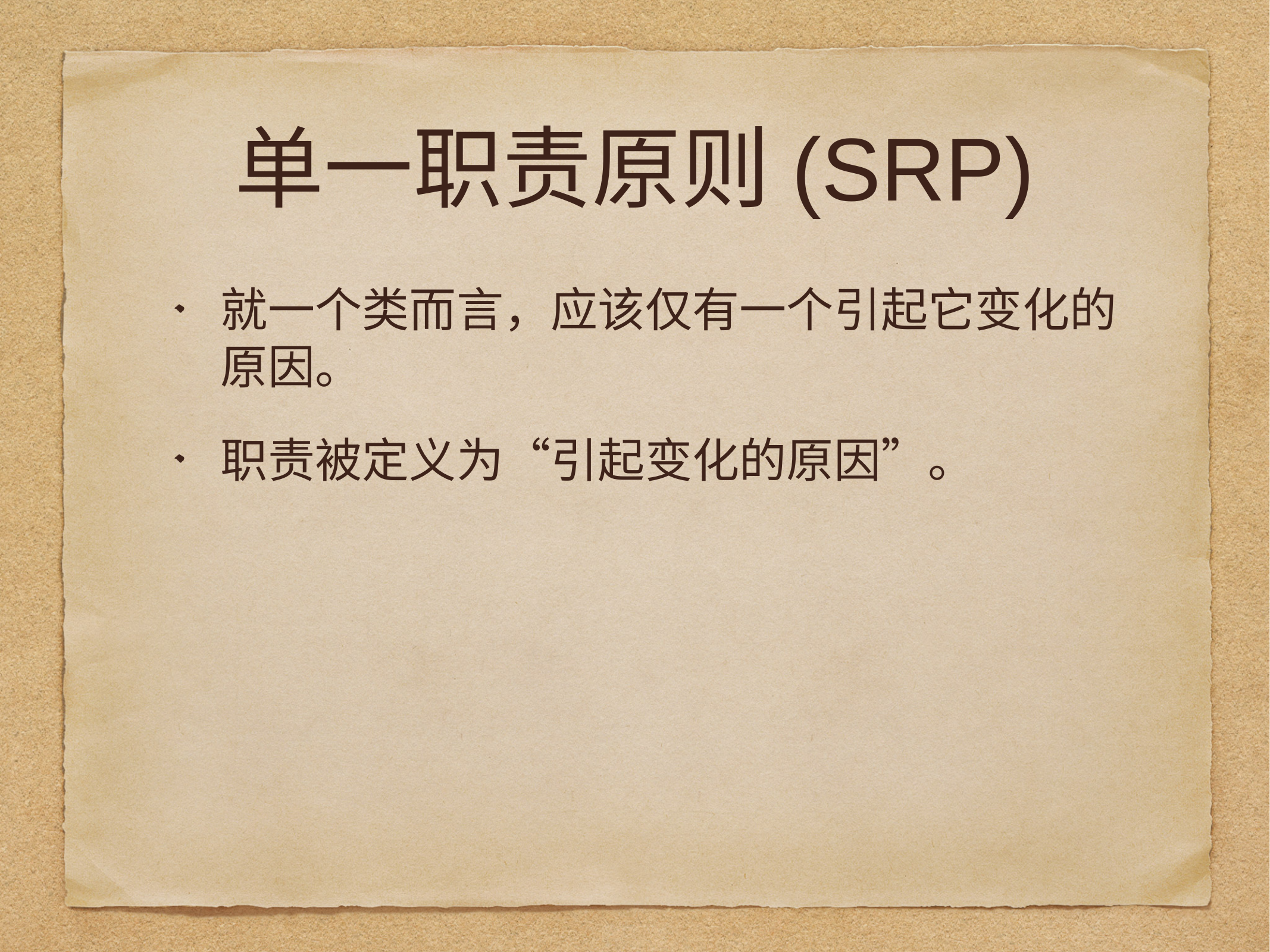

# 单一职责原则(SRP)
就一个类而言，应该仅有一个引起它变化的原因。
职责被定义为“引起变化的原因”。